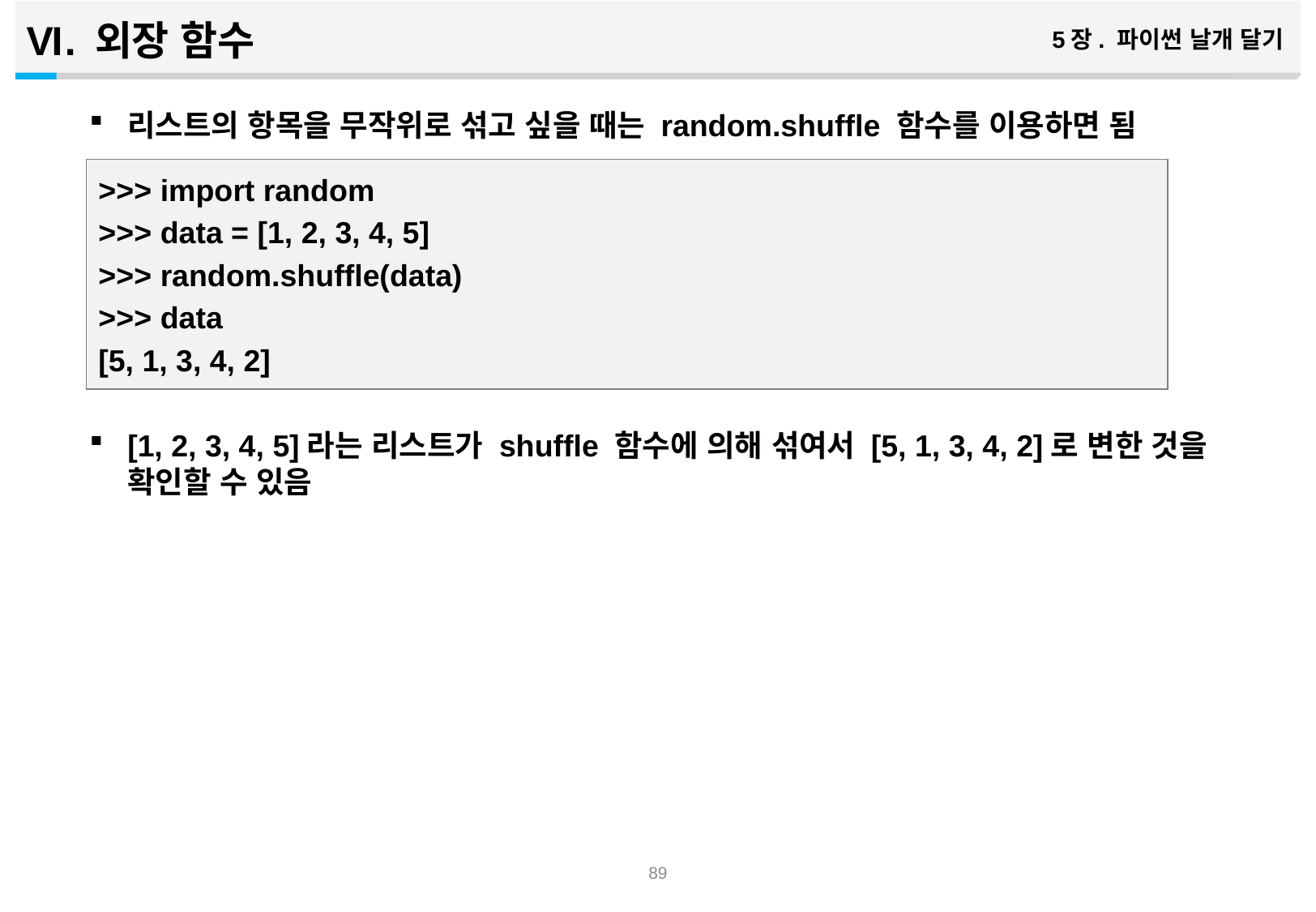

외장 함수
5장. 파이썬 날개 달기
리스트의 항목을 무작위로 섞고 싶을 때는 random.shuffle 함수를 이용하면 됨

[1, 2, 3, 4, 5]라는 리스트가 shuffle 함수에 의해 섞여서 [5, 1, 3, 4, 2]로 변한 것을 확인할 수 있음

>>> import random
>>> data = [1, 2, 3, 4, 5]
>>> random.shuffle(data)
>>> data
[5, 1, 3, 4, 2]
89